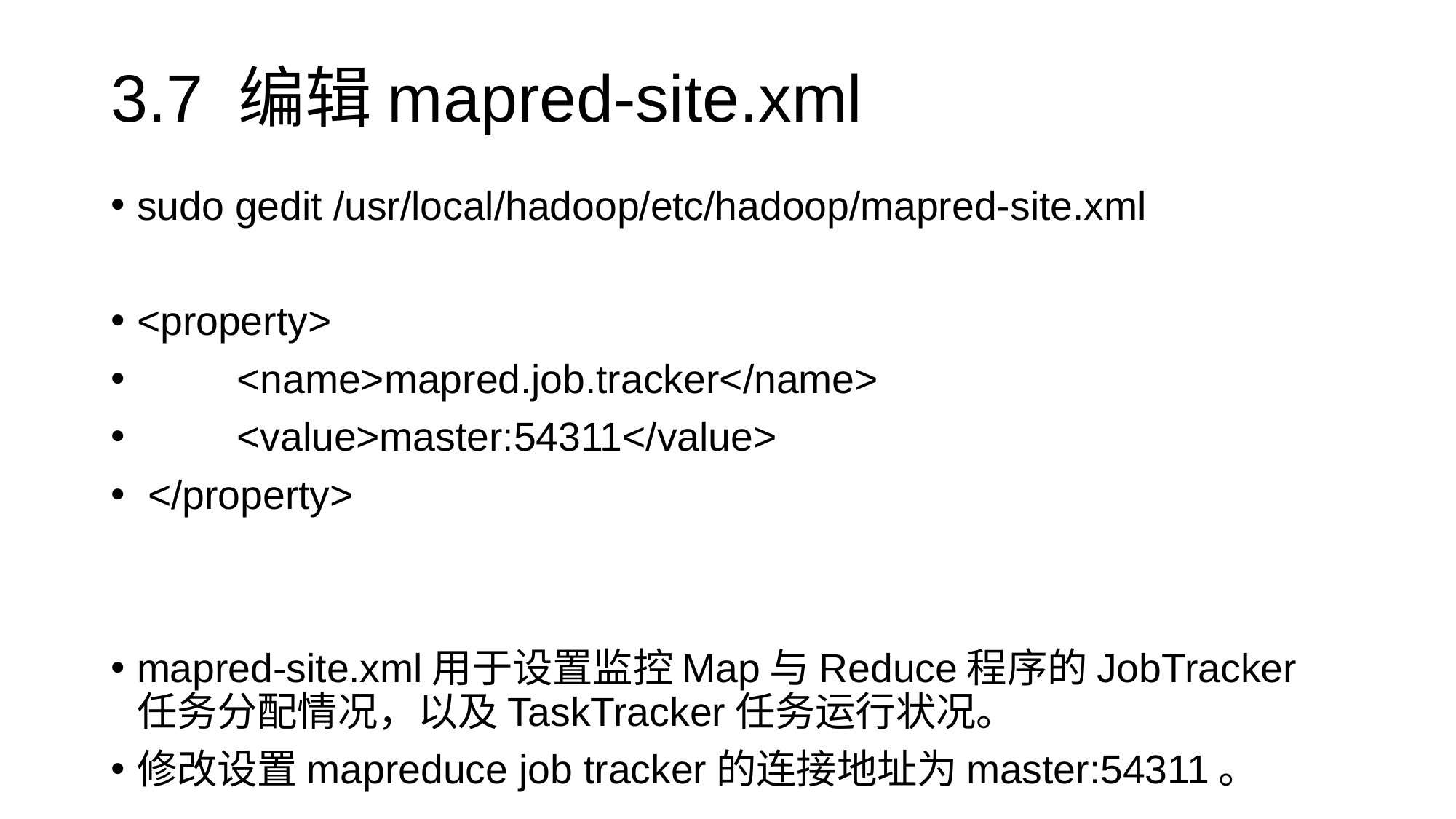

# 3.7 编辑mapred-site.xml
sudo gedit /usr/local/hadoop/etc/hadoop/mapred-site.xml

<property>
         <name>mapred.job.tracker</name>
         <value>master:54311</value>
 </property>

mapred-site.xml用于设置监控Map与Reduce程序的JobTracker任务分配情况，以及TaskTracker任务运行状况。
修改设置mapreduce job tracker的连接地址为master:54311。